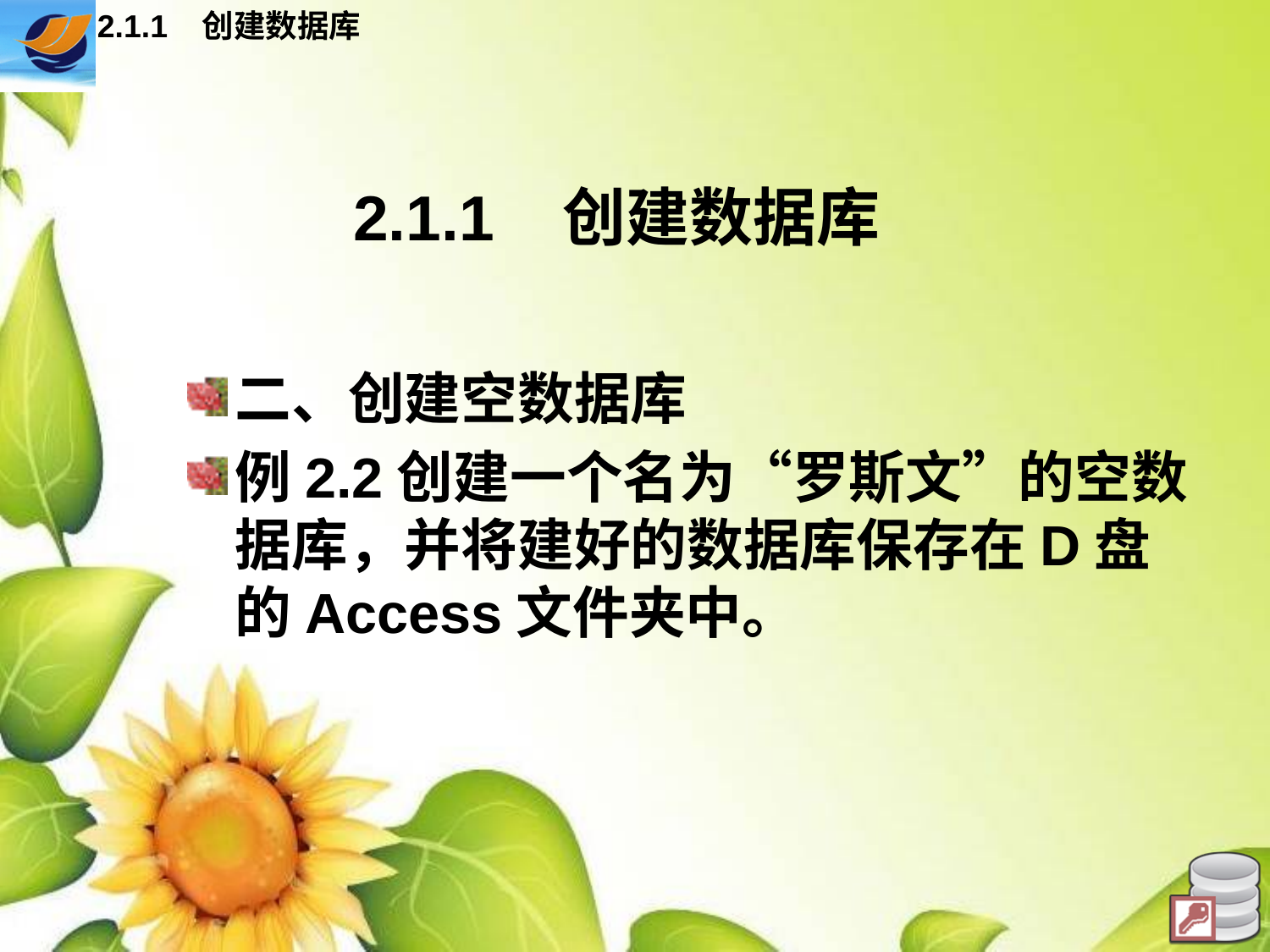

2.1.1   创建数据库
# 2.1.1   创建数据库
二、创建空数据库
例2.2创建一个名为“罗斯文”的空数据库，并将建好的数据库保存在D盘的Access文件夹中。